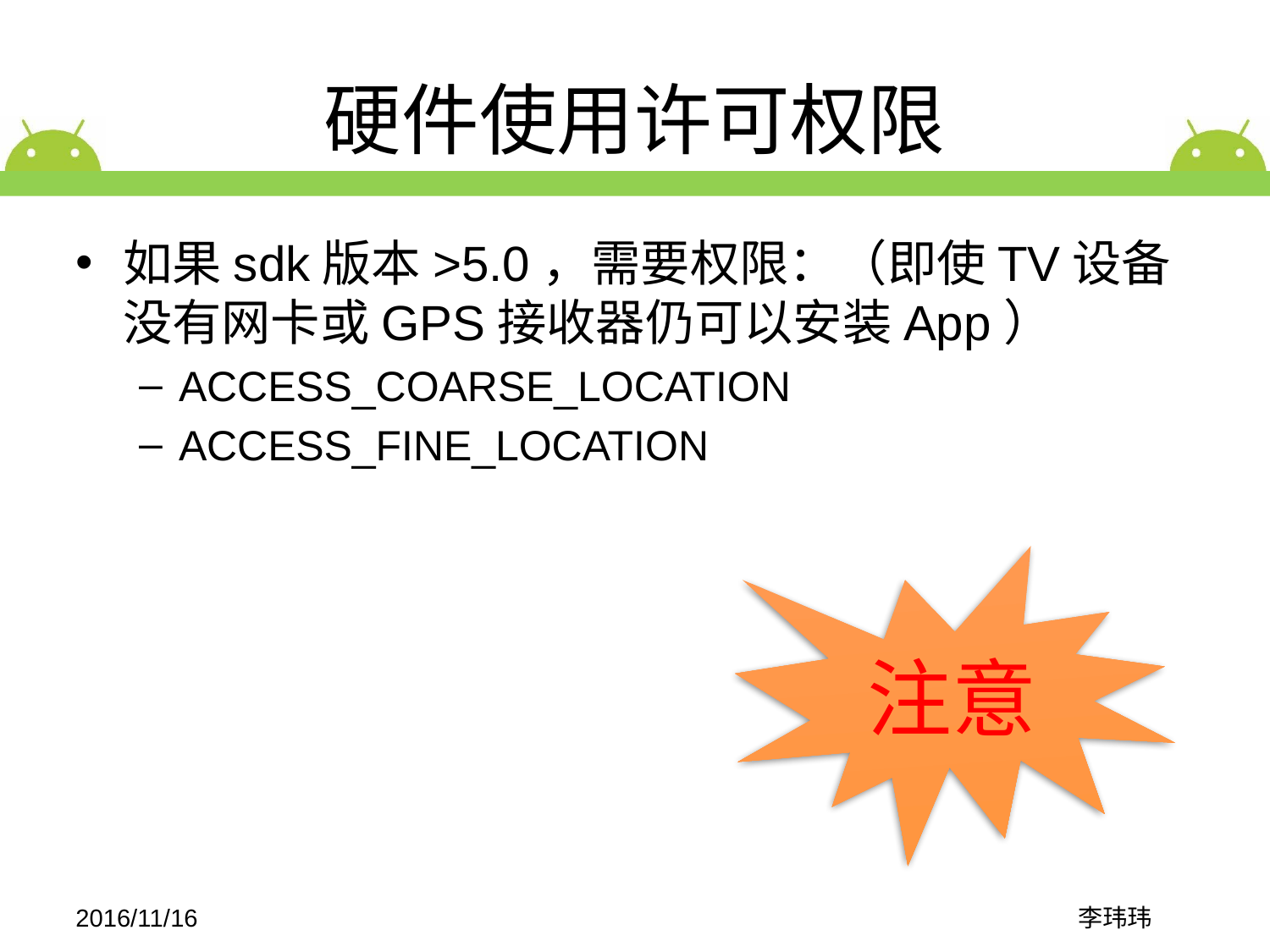

# 硬件使用许可权限
如果sdk版本>5.0，需要权限：（即使TV设备没有网卡或GPS接收器仍可以安装App）
ACCESS_COARSE_LOCATION
ACCESS_FINE_LOCATION

注意